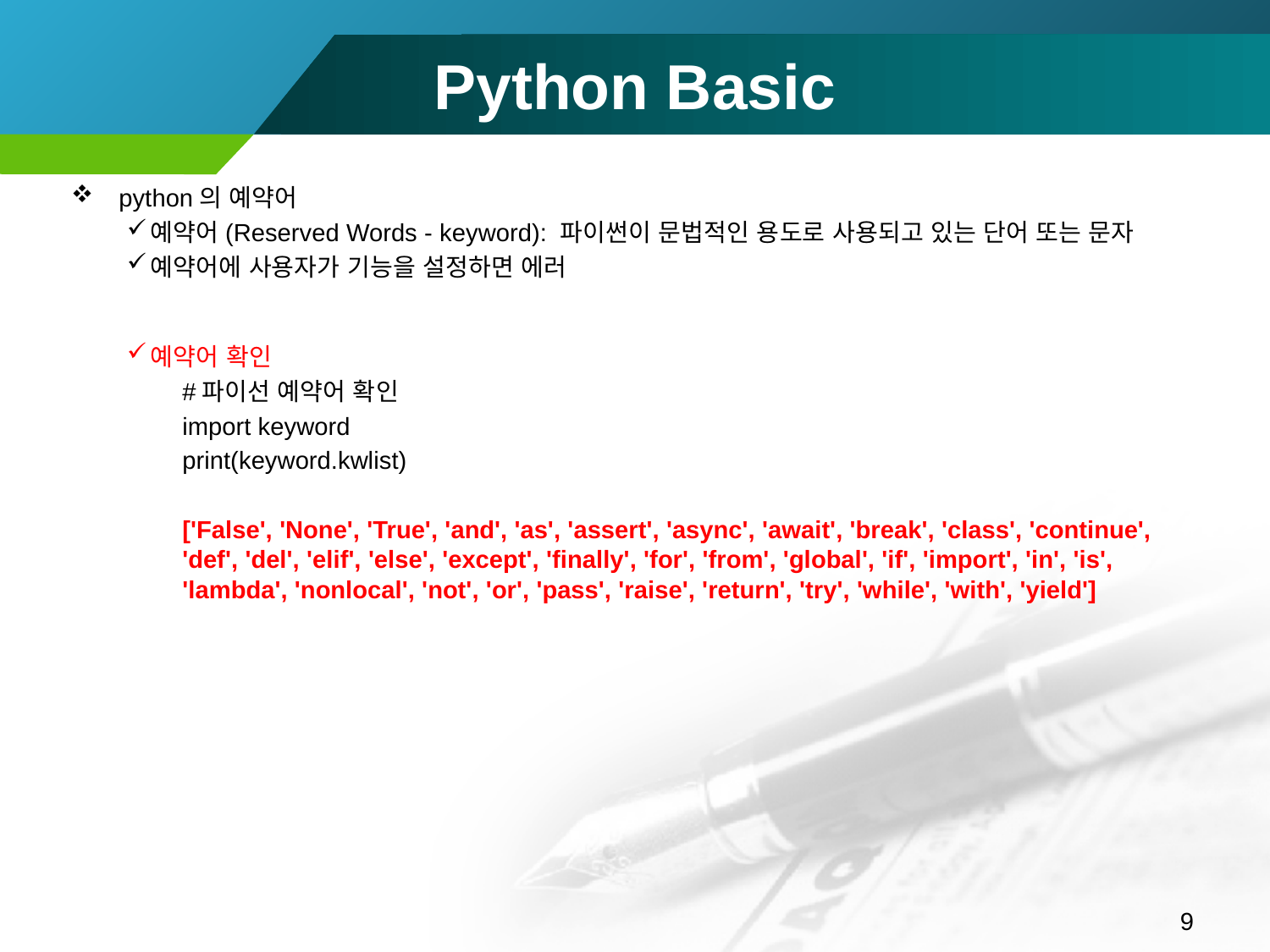

# Python Basic
python의 예약어
예약어(Reserved Words - keyword): 파이썬이 문법적인 용도로 사용되고 있는 단어 또는 문자
예약어에 사용자가 기능을 설정하면 에러

예약어 확인
#파이선 예약어 확인
import keyword
print(keyword.kwlist)

['False', 'None', 'True', 'and', 'as', 'assert', 'async', 'await', 'break', 'class', 'continue', 'def', 'del', 'elif', 'else', 'except', 'finally', 'for', 'from', 'global', 'if', 'import', 'in', 'is', 'lambda', 'nonlocal', 'not', 'or', 'pass', 'raise', 'return', 'try', 'while', 'with', 'yield']
9